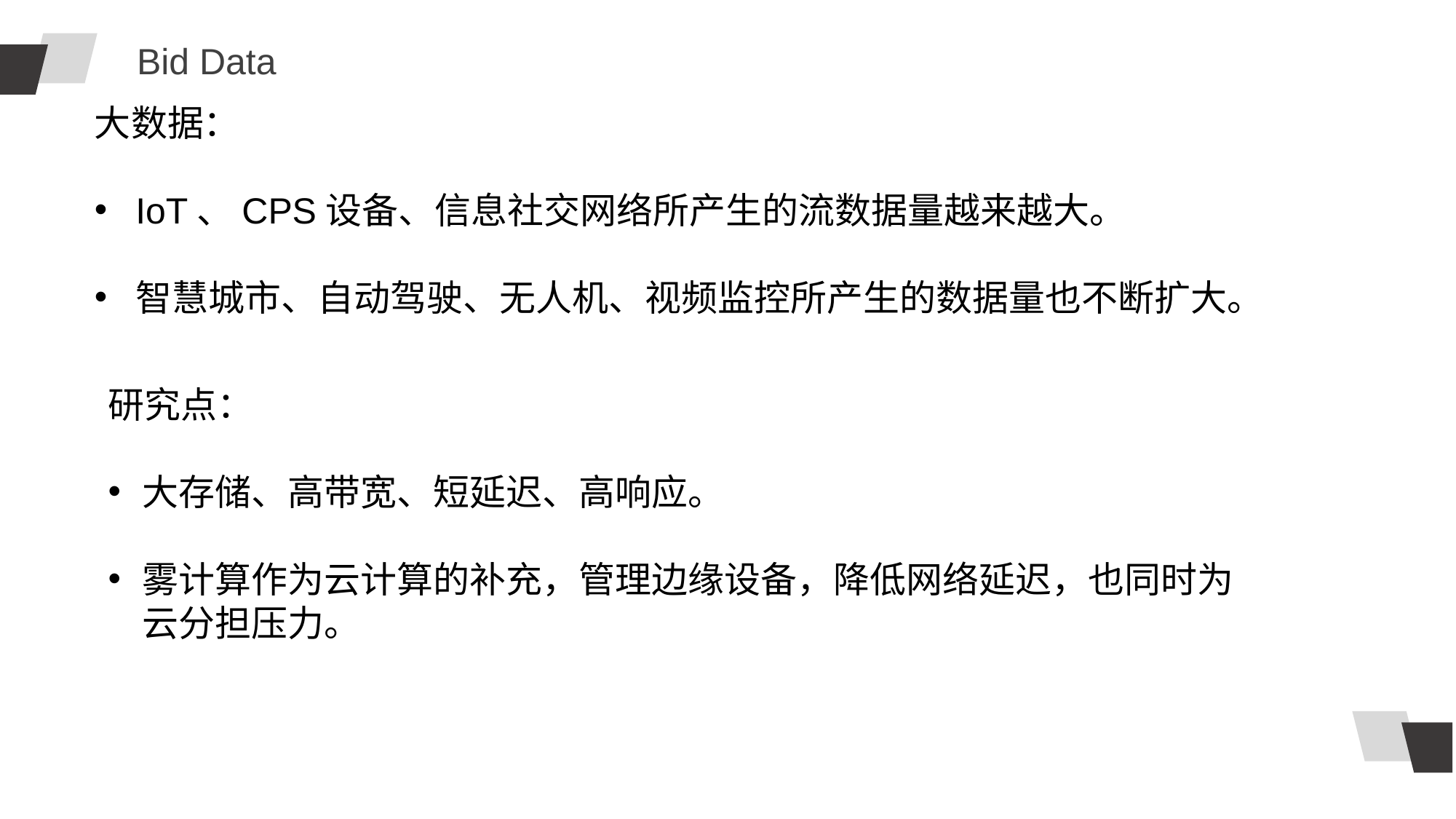

Bid Data
大数据：

IoT、CPS设备、信息社交网络所产生的流数据量越来越大。

智慧城市、自动驾驶、无人机、视频监控所产生的数据量也不断扩大。

研究点：

大存储、高带宽、短延迟、高响应。

雾计算作为云计算的补充，管理边缘设备，降低网络延迟，也同时为云分担压力。